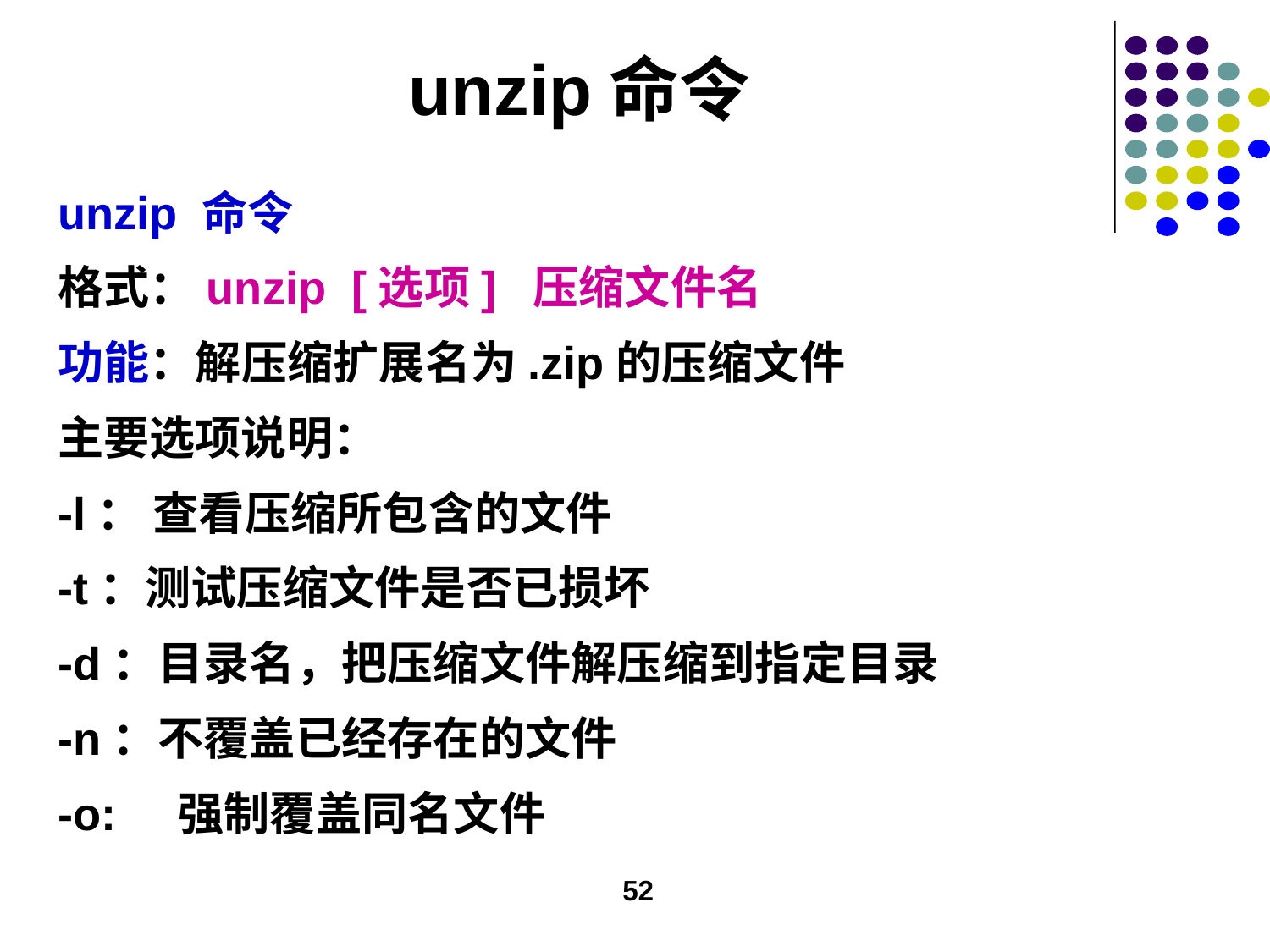

# unzip命令
unzip 命令
格式：unzip  [选项]  压缩文件名
功能：解压缩扩展名为.zip的压缩文件
主要选项说明：
-l： 查看压缩所包含的文件
-t：测试压缩文件是否已损坏
-d：目录名，把压缩文件解压缩到指定目录
-n：不覆盖已经存在的文件
-o:    强制覆盖同名文件
52